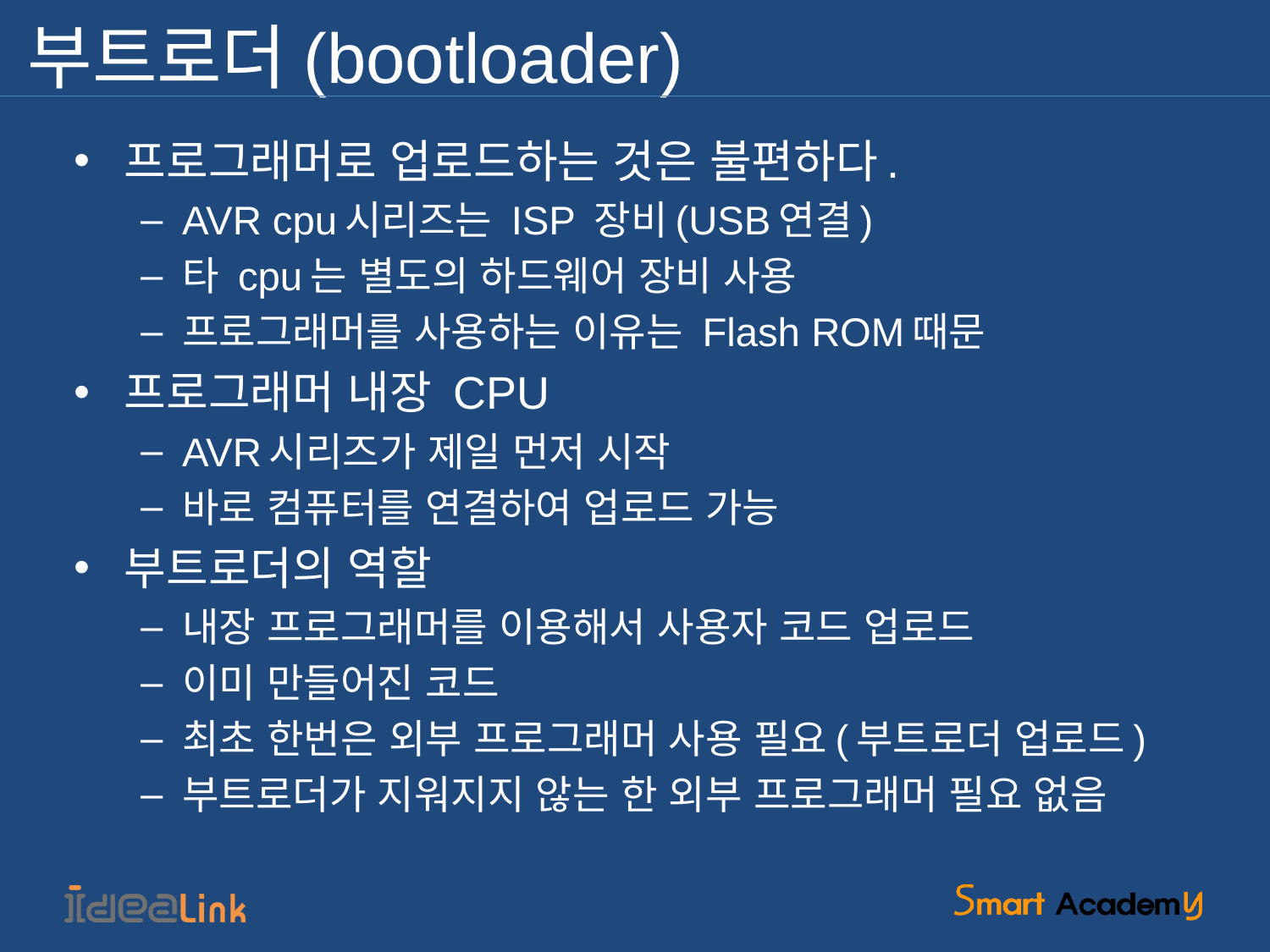

# 부트로더(bootloader)
프로그래머로 업로드하는 것은 불편하다.
AVR cpu시리즈는 ISP 장비(USB연결)
타 cpu는 별도의 하드웨어 장비 사용
프로그래머를 사용하는 이유는 Flash ROM때문
프로그래머 내장 CPU
AVR시리즈가 제일 먼저 시작
바로 컴퓨터를 연결하여 업로드 가능
부트로더의 역할
내장 프로그래머를 이용해서 사용자 코드 업로드
이미 만들어진 코드
최초 한번은 외부 프로그래머 사용 필요(부트로더 업로드)
부트로더가 지워지지 않는 한 외부 프로그래머 필요 없음